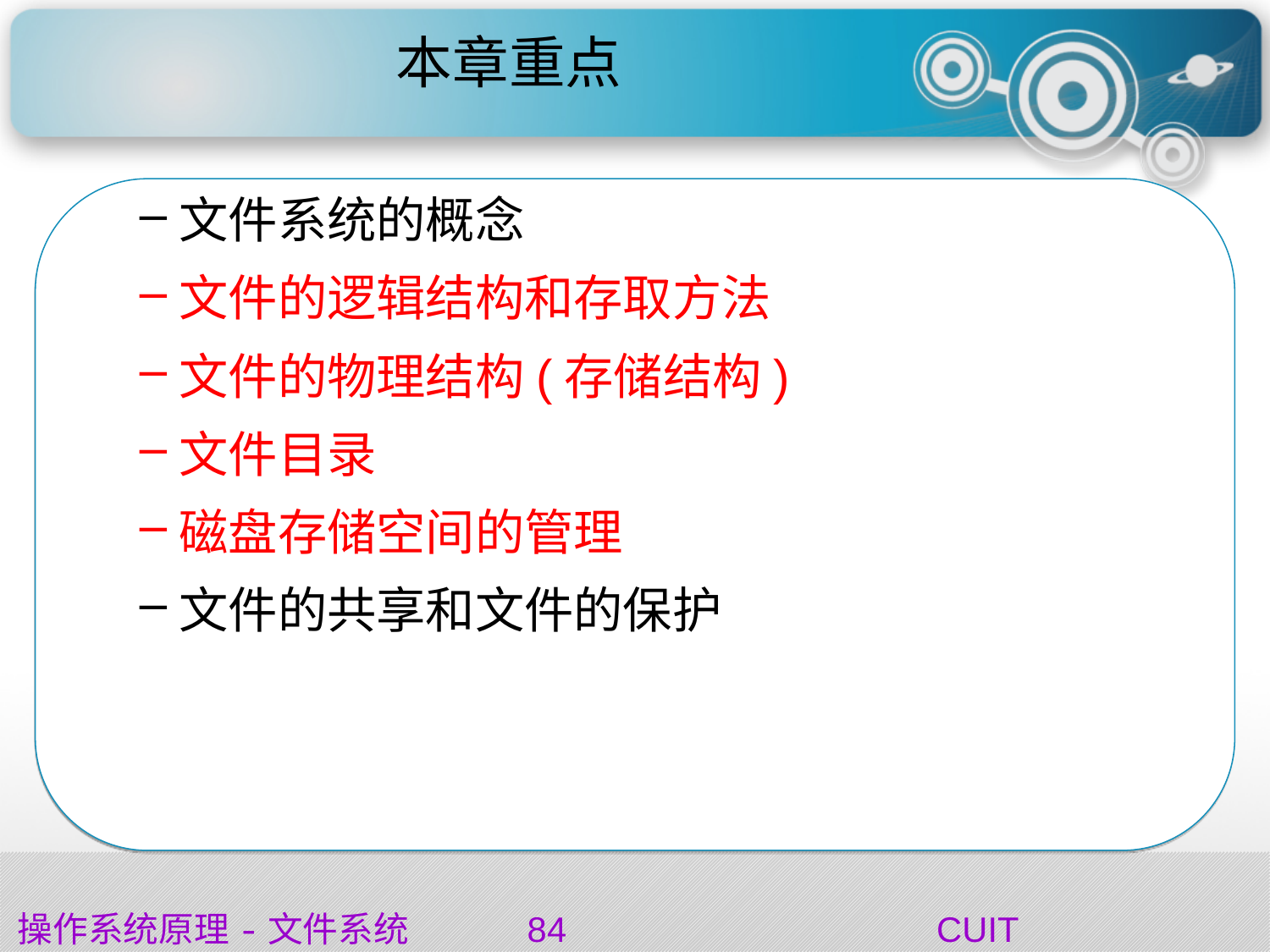

# 本章重点
文件系统的概念
文件的逻辑结构和存取方法
文件的物理结构(存储结构)
文件目录
磁盘存储空间的管理
文件的共享和文件的保护